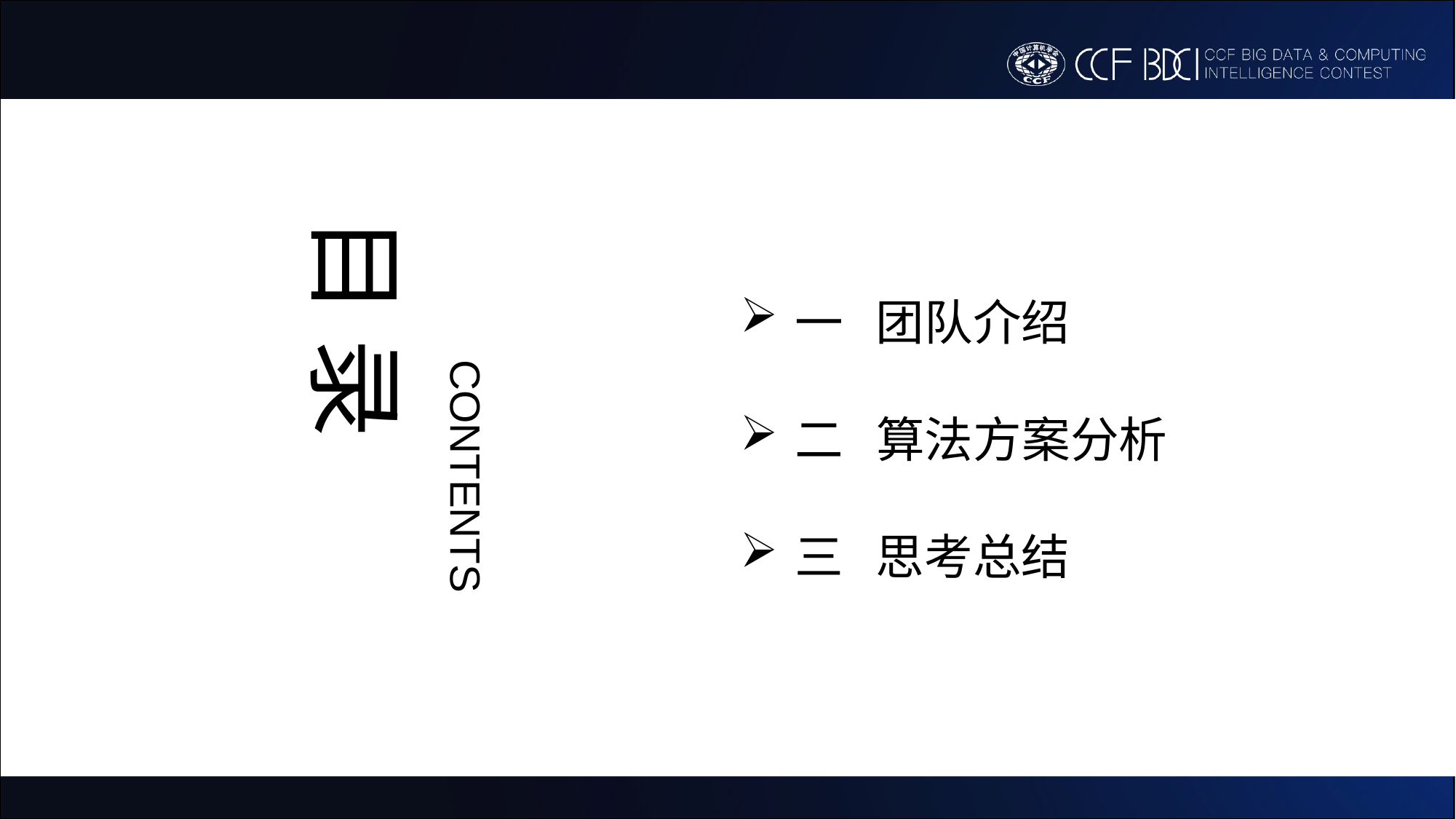

目 录
一   团队介绍
CONTENTS
二   算法方案分析
三   思考总结